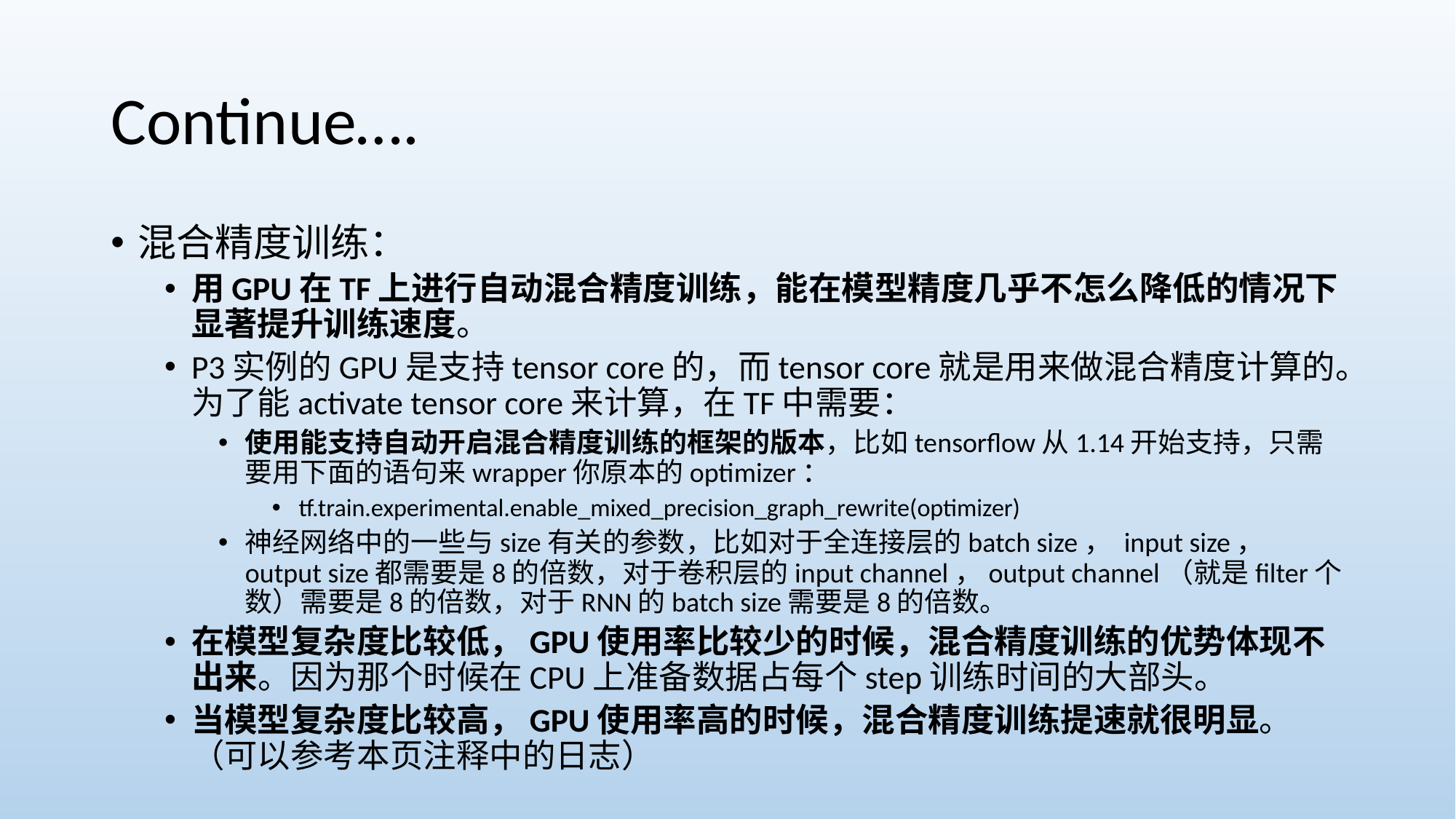

# Continue….
混合精度训练：
用GPU在TF上进行自动混合精度训练，能在模型精度几乎不怎么降低的情况下显著提升训练速度。
P3实例的GPU是支持tensor core的，而tensor core就是用来做混合精度计算的。为了能activate tensor core来计算，在TF中需要：
使用能支持自动开启混合精度训练的框架的版本，比如tensorflow从1.14开始支持，只需要用下面的语句来wrapper你原本的optimizer：
tf.train.experimental.enable_mixed_precision_graph_rewrite(optimizer)
神经网络中的一些与size有关的参数，比如对于全连接层的batch size， input size， output size都需要是8的倍数，对于卷积层的input channel，output channel（就是filter个数）需要是8的倍数，对于RNN的batch size需要是8的倍数。
在模型复杂度比较低，GPU使用率比较少的时候，混合精度训练的优势体现不出来。因为那个时候在CPU上准备数据占每个step训练时间的大部头。
当模型复杂度比较高，GPU使用率高的时候，混合精度训练提速就很明显。（可以参考本页注释中的日志）